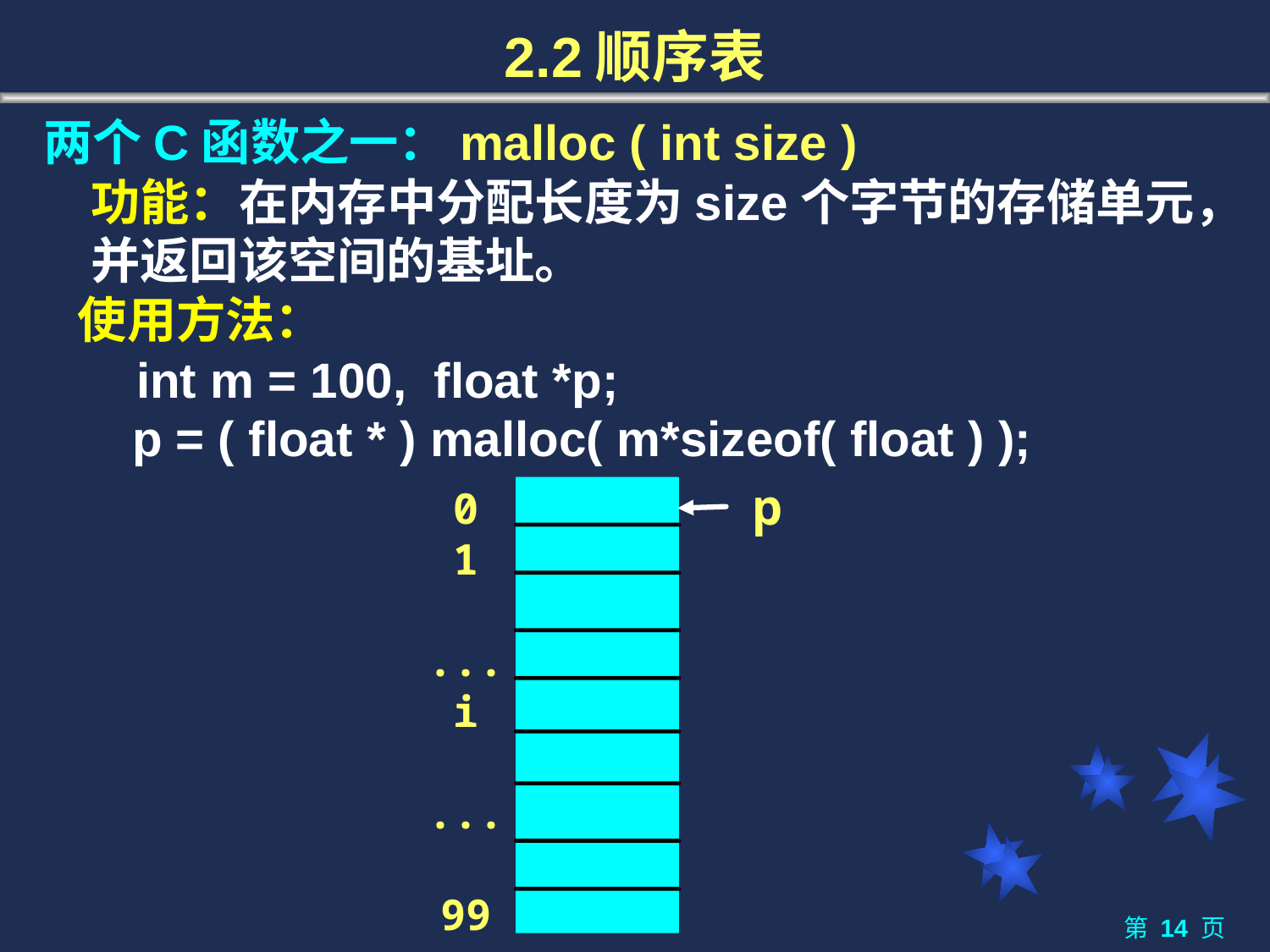

# 2.2顺序表
两个C函数之一：malloc ( int size )
	功能：在内存中分配长度为size个字节的存储单元，并返回该空间的基址。
  使用方法：
   int m = 100,  float *p;
   p = ( float * ) malloc( m*sizeof( float ) );
p
0
1

...
i

...

99

第 14 页